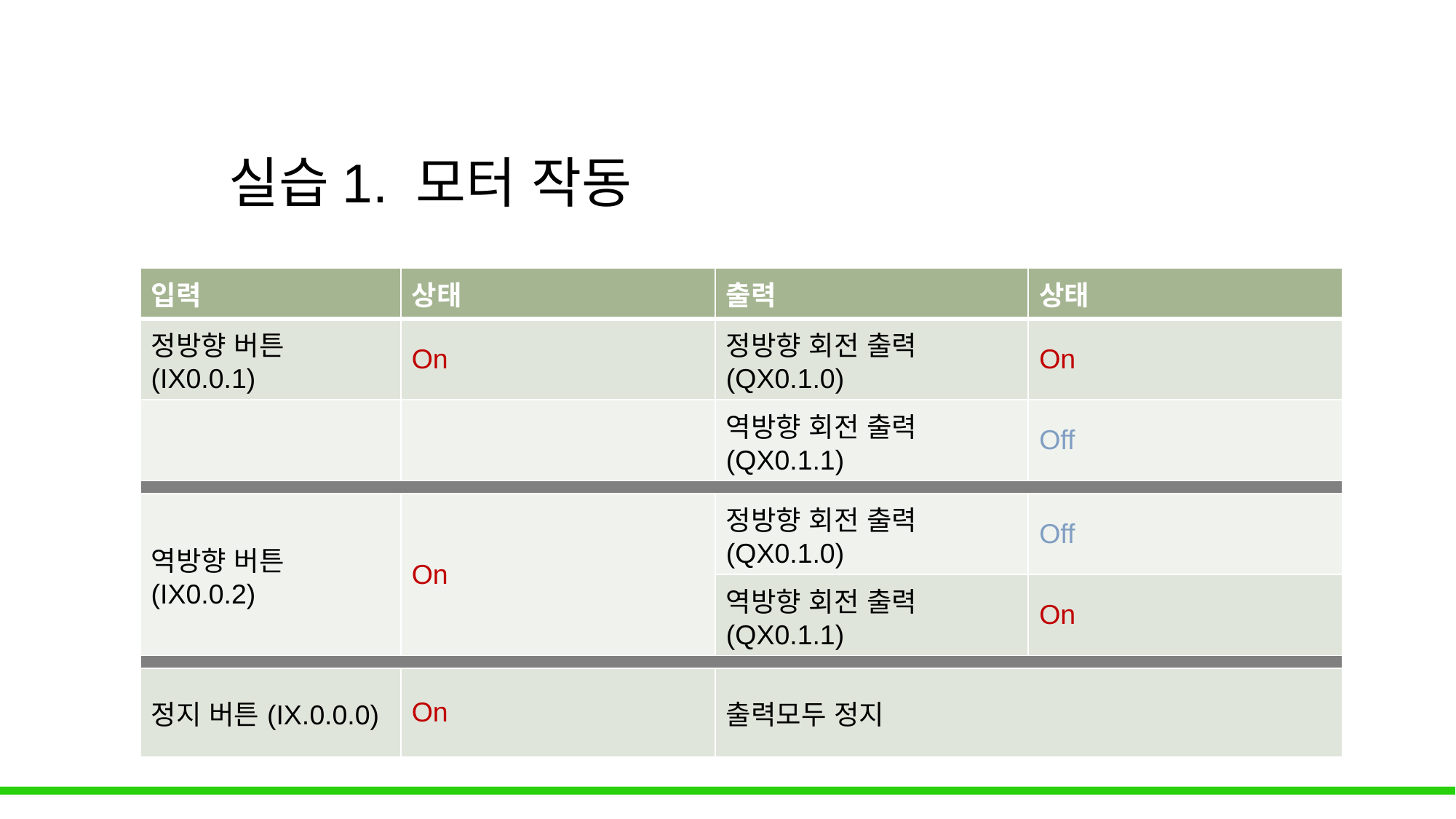

# 실습1. 모터 작동
| 입력 | 상태 | 출력 | 상태 |
| --- | --- | --- | --- |
| 정방향 버튼(IX0.0.1) | On | 정방향 회전 출력(QX0.1.0) | On |
|  |  | 역방향 회전 출력(QX0.1.1) | Off |
|  |  |  |  |
| 역방향 버튼(IX0.0.2) | On | 정방향 회전 출력(QX0.1.0) | Off |
|  |  | 역방향 회전 출력(QX0.1.1) | On |
|  |  |  |  |
| 정지 버튼(IX.0.0.0) | On | 출력모두 정지 |  |